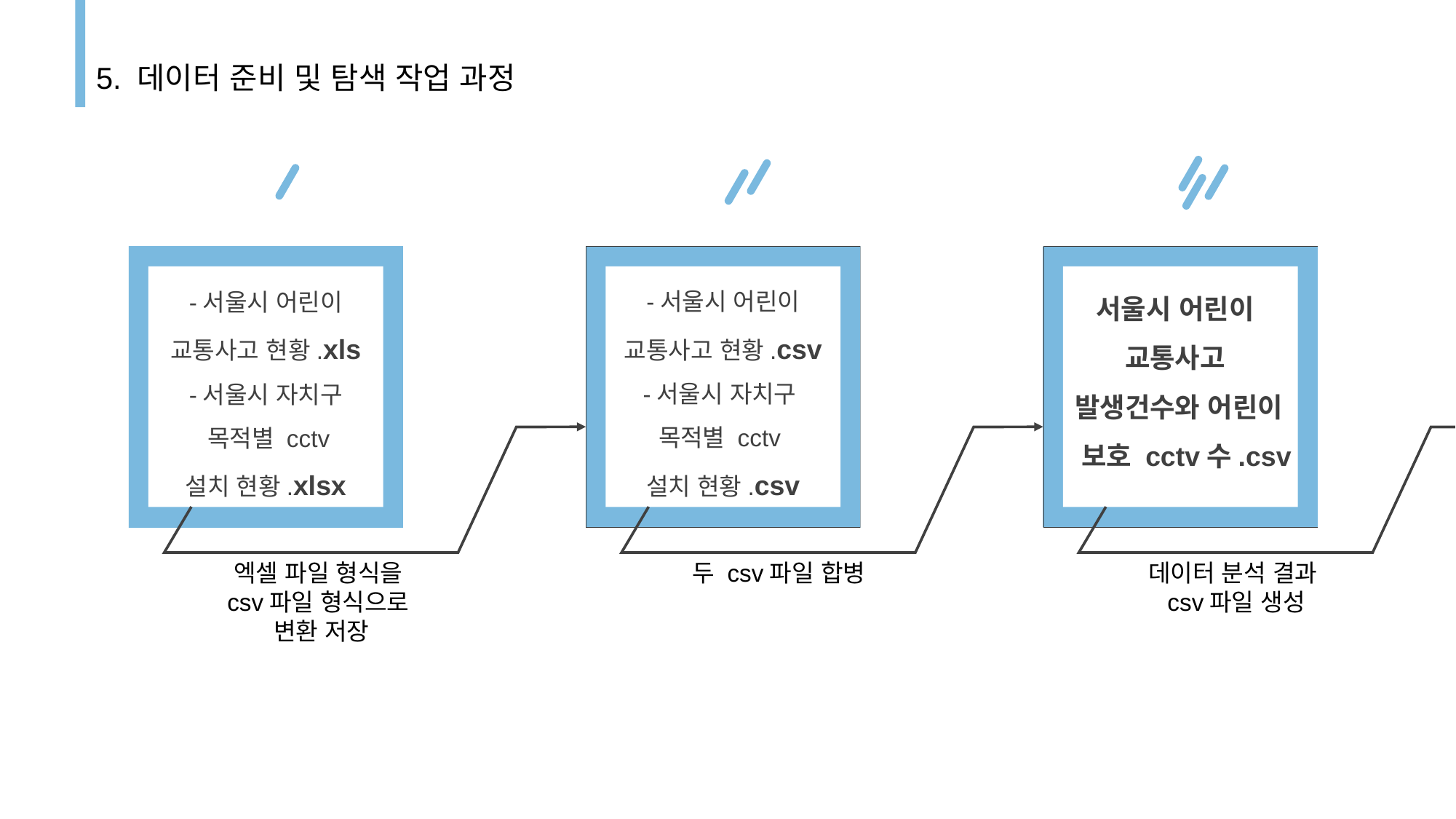

5. 데이터 준비 및 탐색 작업 과정

-서울시 어린이 교통사고 현황.xls
-서울시 자치구
 목적별 cctv
설치 현황.xlsx

-서울시 어린이 교통사고 현황.csv
-서울시 자치구
목적별 cctv
설치 현황.csv
서울시 어린이
교통사고
발생건수와 어린이
 보호 cctv수.csv

엑셀 파일 형식을
csv파일 형식으로
변환 저장
두 csv파일 합병
데이터 분석 결과
csv파일 생성